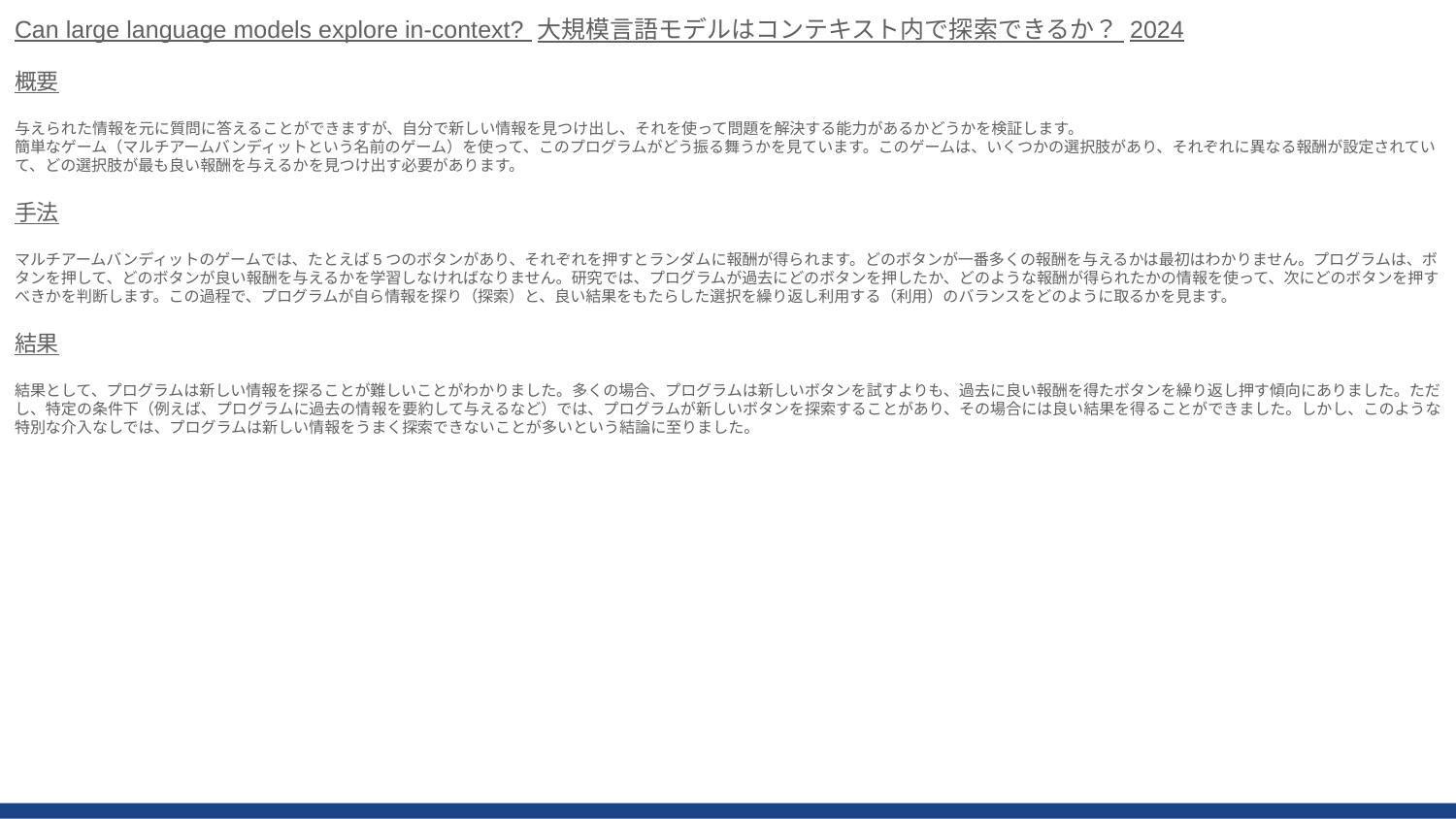

Can large language models explore in-context? 大規模言語モデルはコンテキスト内で探索できるか？ 2024
概要
与えられた情報を元に質問に答えることができますが、自分で新しい情報を見つけ出し、それを使って問題を解決する能力があるかどうかを検証します。
簡単なゲーム（マルチアームバンディットという名前のゲーム）を使って、このプログラムがどう振る舞うかを見ています。このゲームは、いくつかの選択肢があり、それぞれに異なる報酬が設定されていて、どの選択肢が最も良い報酬を与えるかを見つけ出す必要があります。
手法
マルチアームバンディットのゲームでは、たとえば5つのボタンがあり、それぞれを押すとランダムに報酬が得られます。どのボタンが一番多くの報酬を与えるかは最初はわかりません。プログラムは、ボタンを押して、どのボタンが良い報酬を与えるかを学習しなければなりません。研究では、プログラムが過去にどのボタンを押したか、どのような報酬が得られたかの情報を使って、次にどのボタンを押すべきかを判断します。この過程で、プログラムが自ら情報を探り（探索）と、良い結果をもたらした選択を繰り返し利用する（利用）のバランスをどのように取るかを見ます。
結果
結果として、プログラムは新しい情報を探ることが難しいことがわかりました。多くの場合、プログラムは新しいボタンを試すよりも、過去に良い報酬を得たボタンを繰り返し押す傾向にありました。ただし、特定の条件下（例えば、プログラムに過去の情報を要約して与えるなど）では、プログラムが新しいボタンを探索することがあり、その場合には良い結果を得ることができました。しかし、このような特別な介入なしでは、プログラムは新しい情報をうまく探索できないことが多いという結論に至りました。